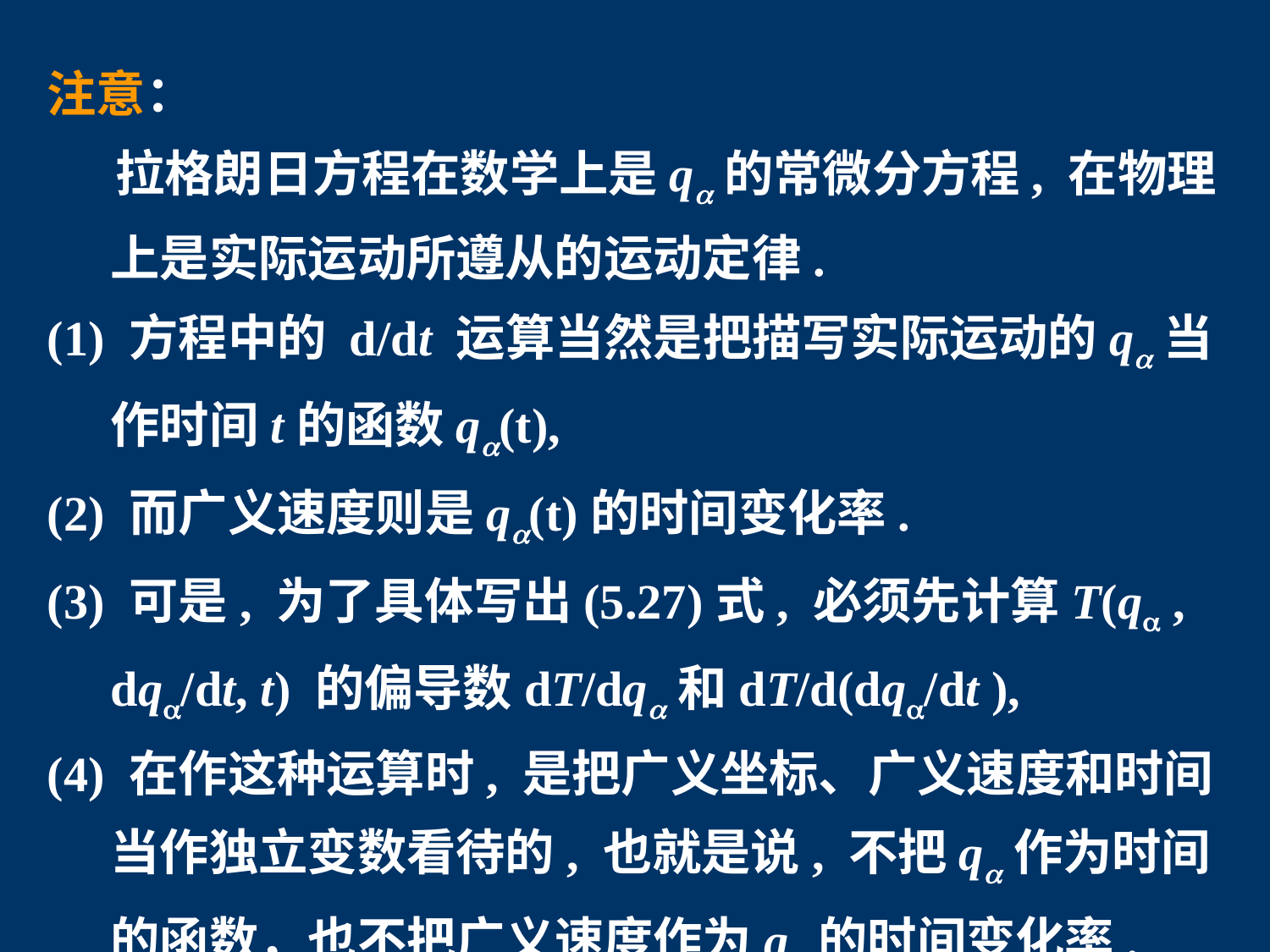

注意：
     拉格朗日方程在数学上是qα的常微分方程, 在物理上是实际运动所遵从的运动定律.
(1) 方程中的 d/dt 运算当然是把描写实际运动的qα当作时间t的函数qα(t),
(2) 而广义速度则是qα(t)的时间变化率.
(3) 可是, 为了具体写出(5.27)式, 必须先计算T(qα , dqα/dt, t) 的偏导数dT/dqα和dT/d(dqα/dt ),
(4) 在作这种运算时, 是把广义坐标、广义速度和时间当作独立变数看待的, 也就是说, 不把qα作为时间的函数，也不把广义速度作为qα的时间变化率.